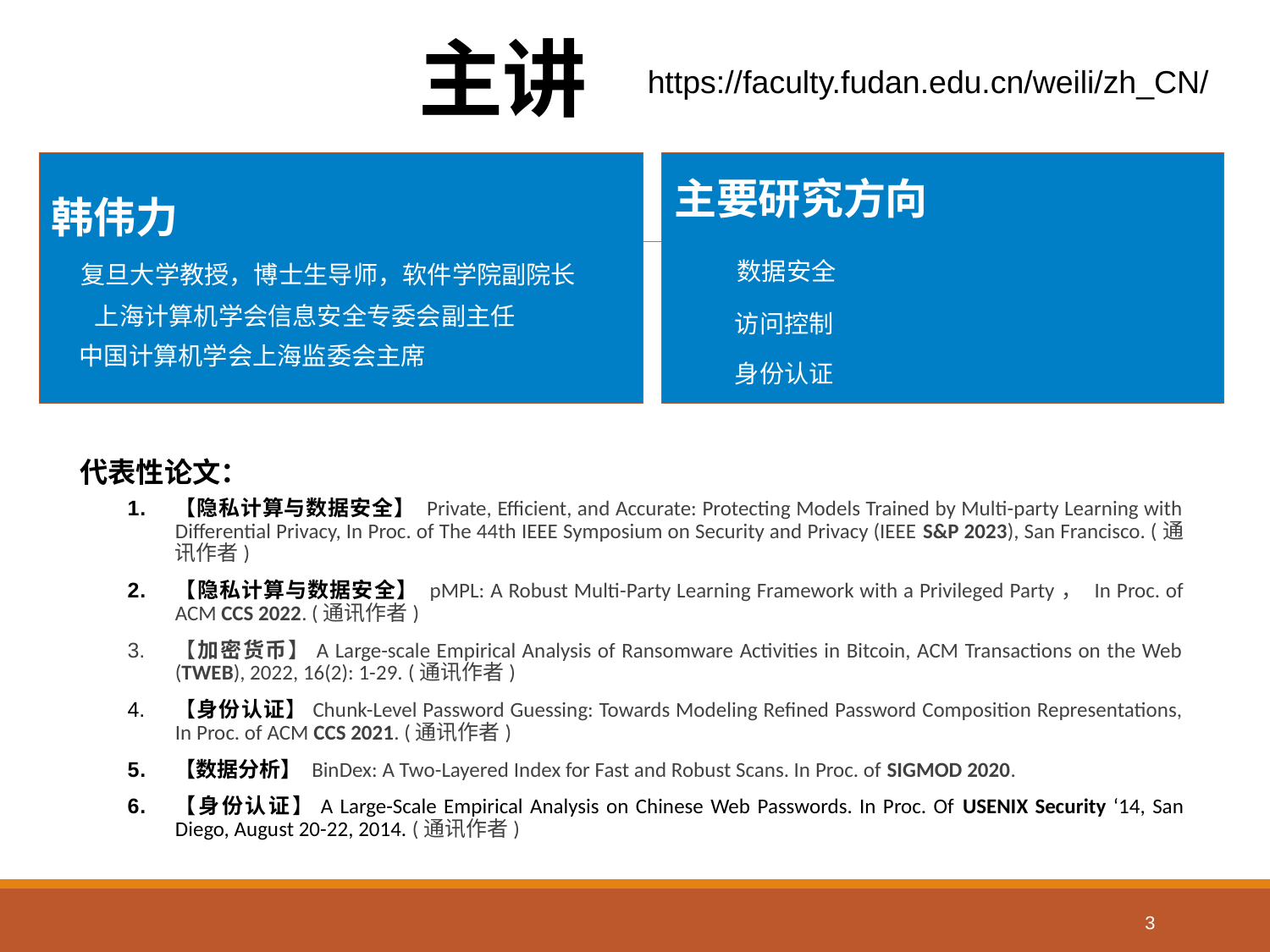

# 主讲
https://faculty.fudan.edu.cn/weili/zh_CN/
韩伟力
   复旦大学教授，博士生导师，软件学院副院长
	 上海计算机学会信息安全专委会副主任
    中国计算机学会上海监委会主席
主要研究方向
       数据安全
          访问控制
          身份认证
代表性论文：
【隐私计算与数据安全】 Private, Efficient, and Accurate: Protecting Models Trained by Multi-party Learning with Differential Privacy, In Proc. of The 44th IEEE Symposium on Security and Privacy (IEEE S&P 2023), San Francisco. (通讯作者)
【隐私计算与数据安全】 pMPL: A Robust Multi-Party Learning Framework with a Privileged Party， In Proc. of ACM CCS 2022. (通讯作者)
【加密货币】A Large-scale Empirical Analysis of Ransomware Activities in Bitcoin, ACM Transactions on the Web (TWEB), 2022, 16(2): 1-29. (通讯作者)
【身份认证】Chunk-Level Password Guessing: Towards Modeling Refined Password Composition Representations, In Proc. of ACM CCS 2021. (通讯作者)
【数据分析】 BinDex: A Two-Layered Index for Fast and Robust Scans. In Proc. of SIGMOD 2020.
【身份认证】A Large-Scale Empirical Analysis on Chinese Web Passwords. In Proc. Of USENIX Security ‘14, San Diego, August 20-22, 2014. (通讯作者)

3